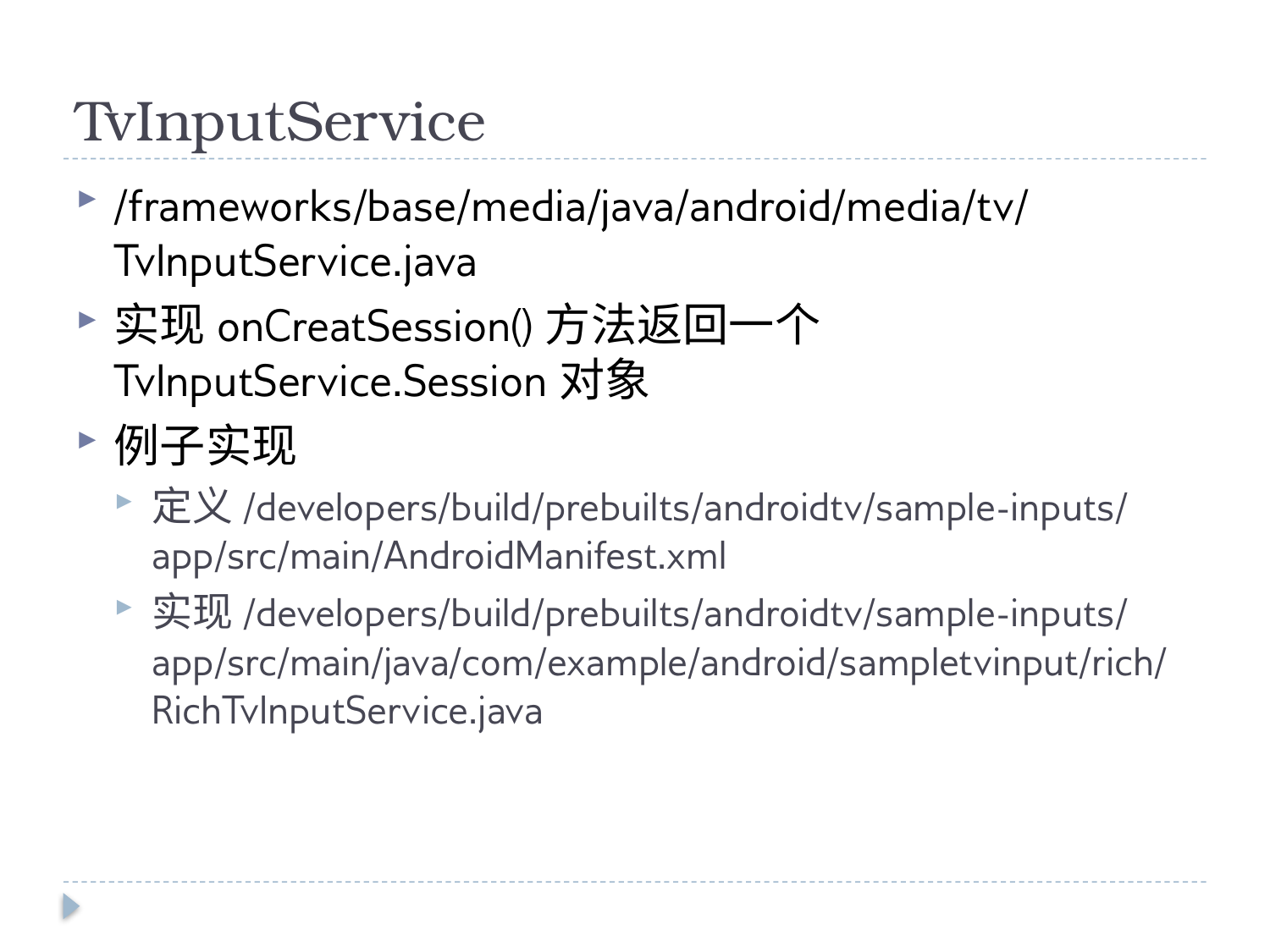

# TvInputService
/frameworks/base/media/java/android/media/tv/TvInputService.java
实现onCreatSession()方法返回一个TvInputService.Session对象
例子实现
定义/developers/build/prebuilts/androidtv/sample-inputs/app/src/main/AndroidManifest.xml
实现/developers/build/prebuilts/androidtv/sample-inputs/app/src/main/java/com/example/android/sampletvinput/rich/RichTvInputService.java